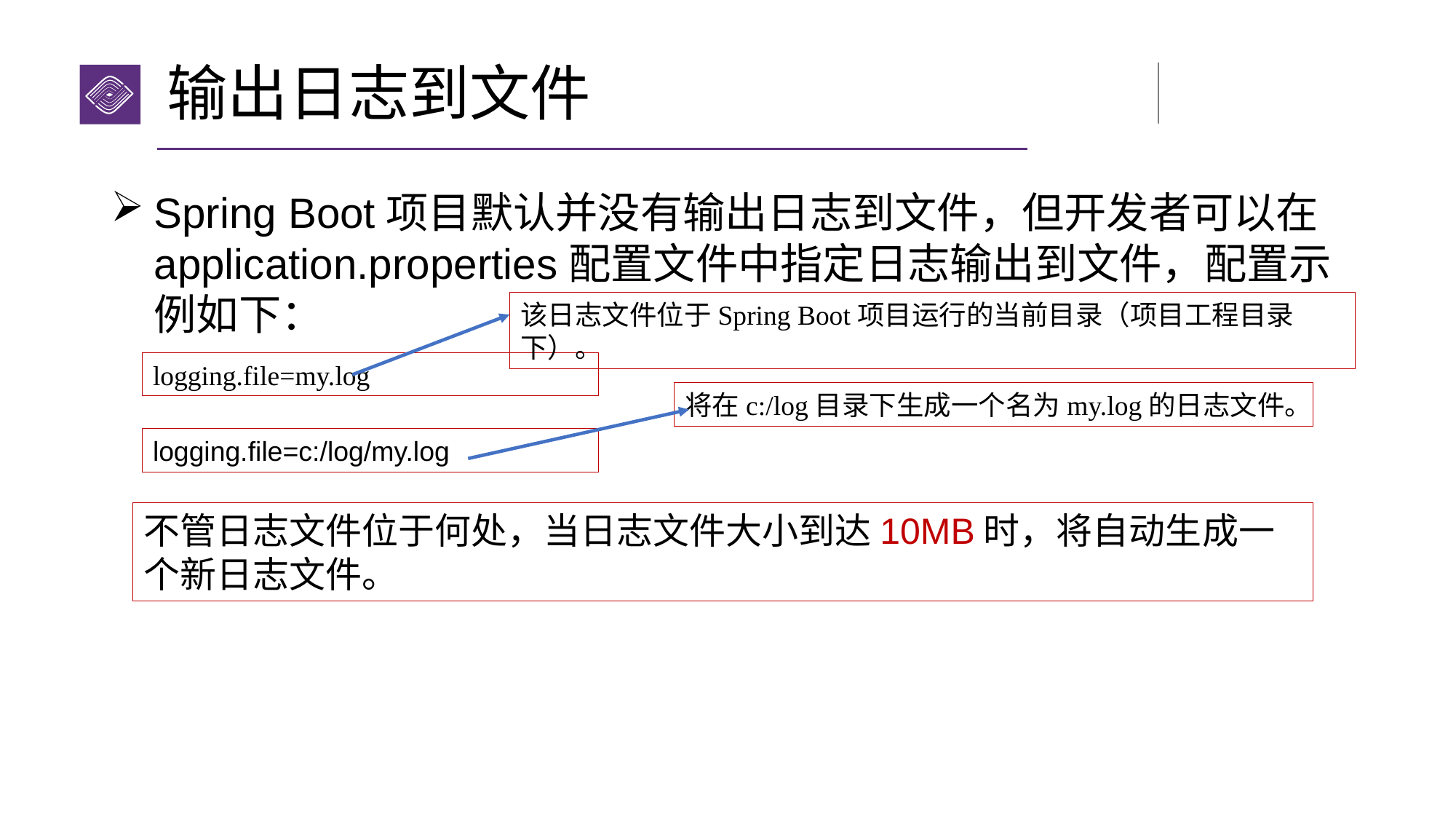

# 输出日志到文件
Spring Boot项目默认并没有输出日志到文件，但开发者可以在application.properties配置文件中指定日志输出到文件，配置示例如下：

该日志文件位于Spring Boot项目运行的当前目录（项目工程目录下）。
logging.file=my.log
将在c:/log目录下生成一个名为my.log的日志文件。
logging.file=c:/log/my.log
不管日志文件位于何处，当日志文件大小到达10MB时，将自动生成一个新日志文件。
35